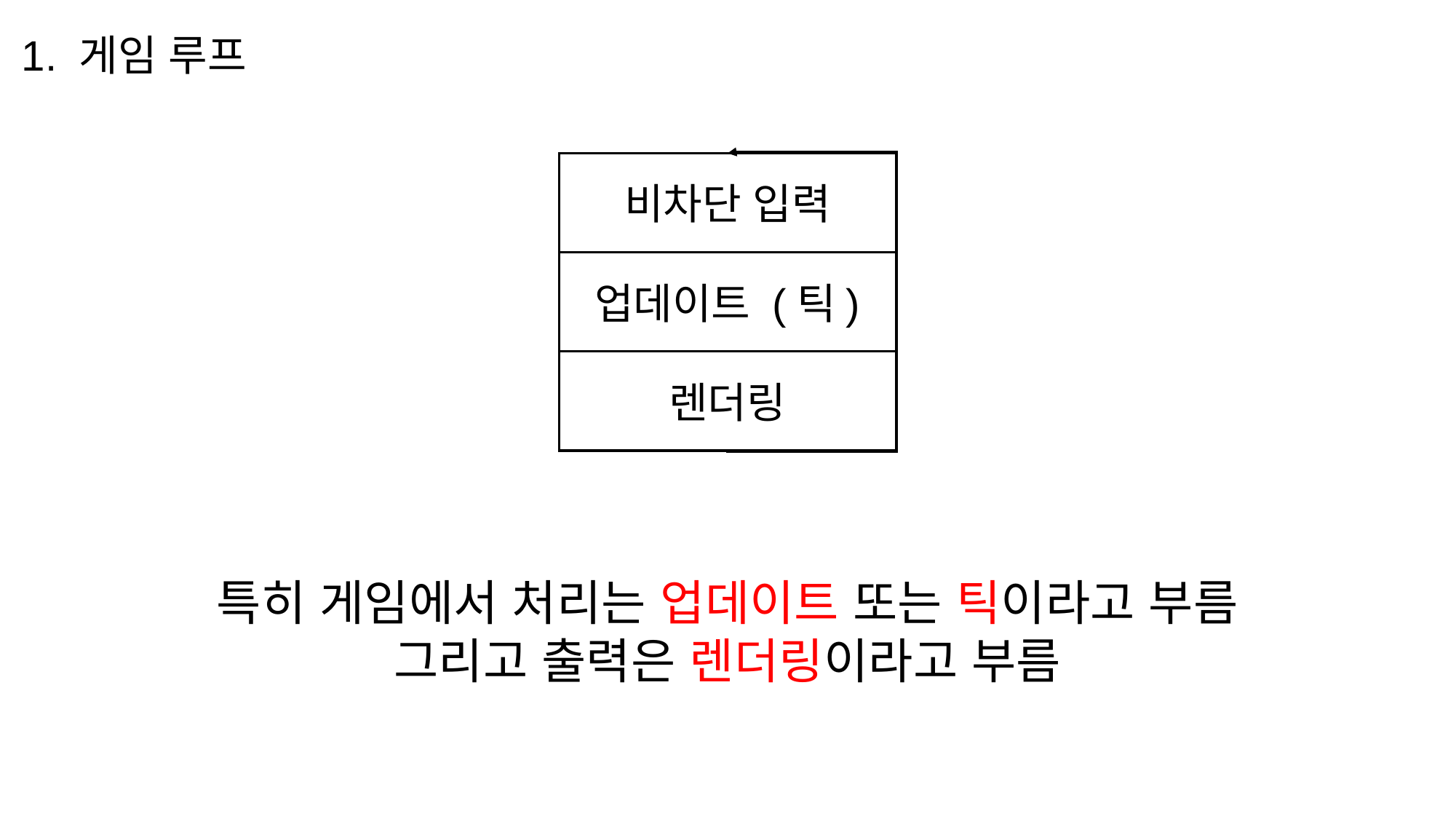

1. 게임 루프
비차단 입력
업데이트 (틱)
렌더링
특히 게임에서 처리는 업데이트 또는 틱이라고 부름
그리고 출력은 렌더링이라고 부름